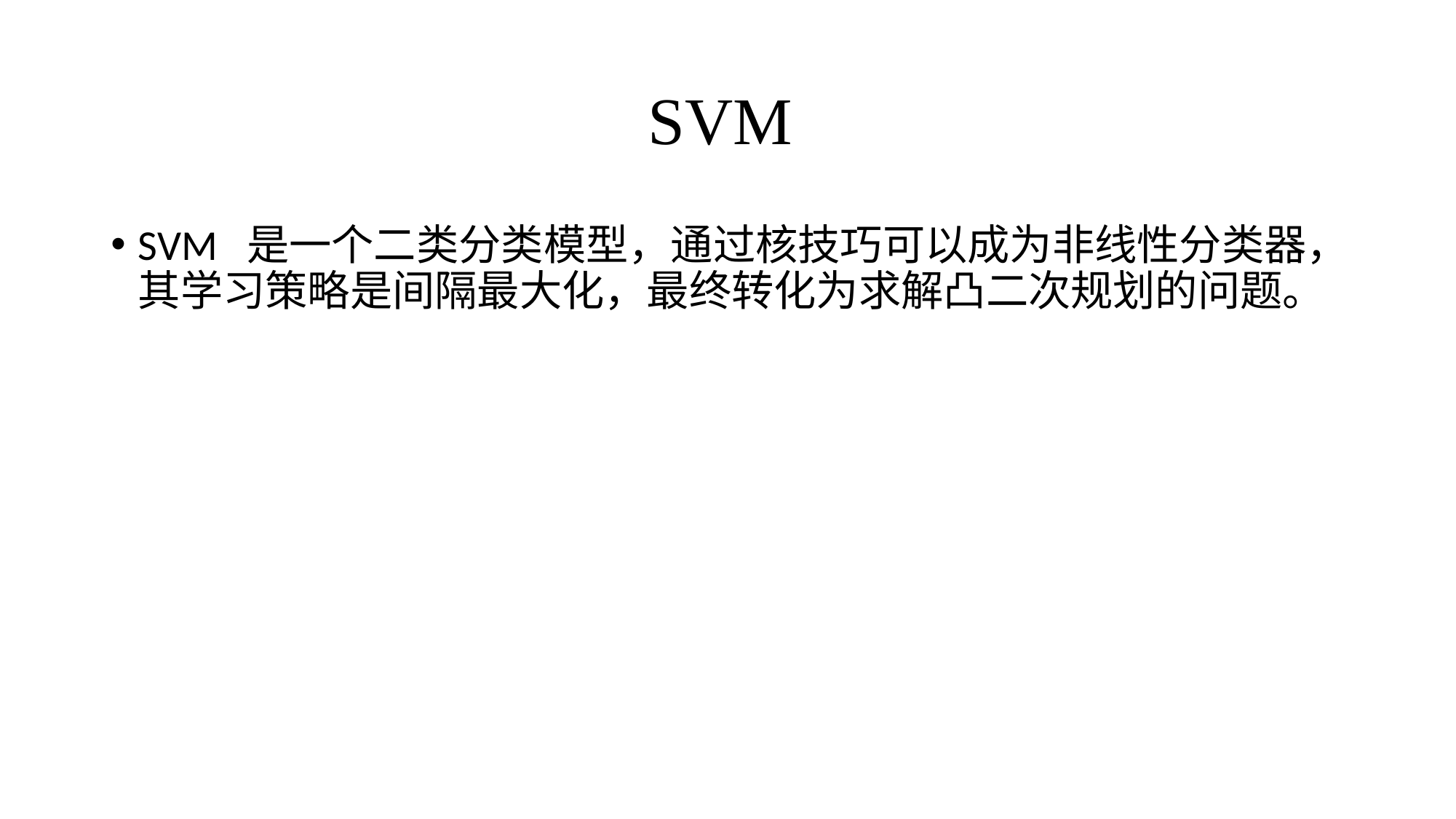

# SVM
SVM  是一个二类分类模型，通过核技巧可以成为非线性分类器，其学习策略是间隔最大化，最终转化为求解凸二次规划的问题。